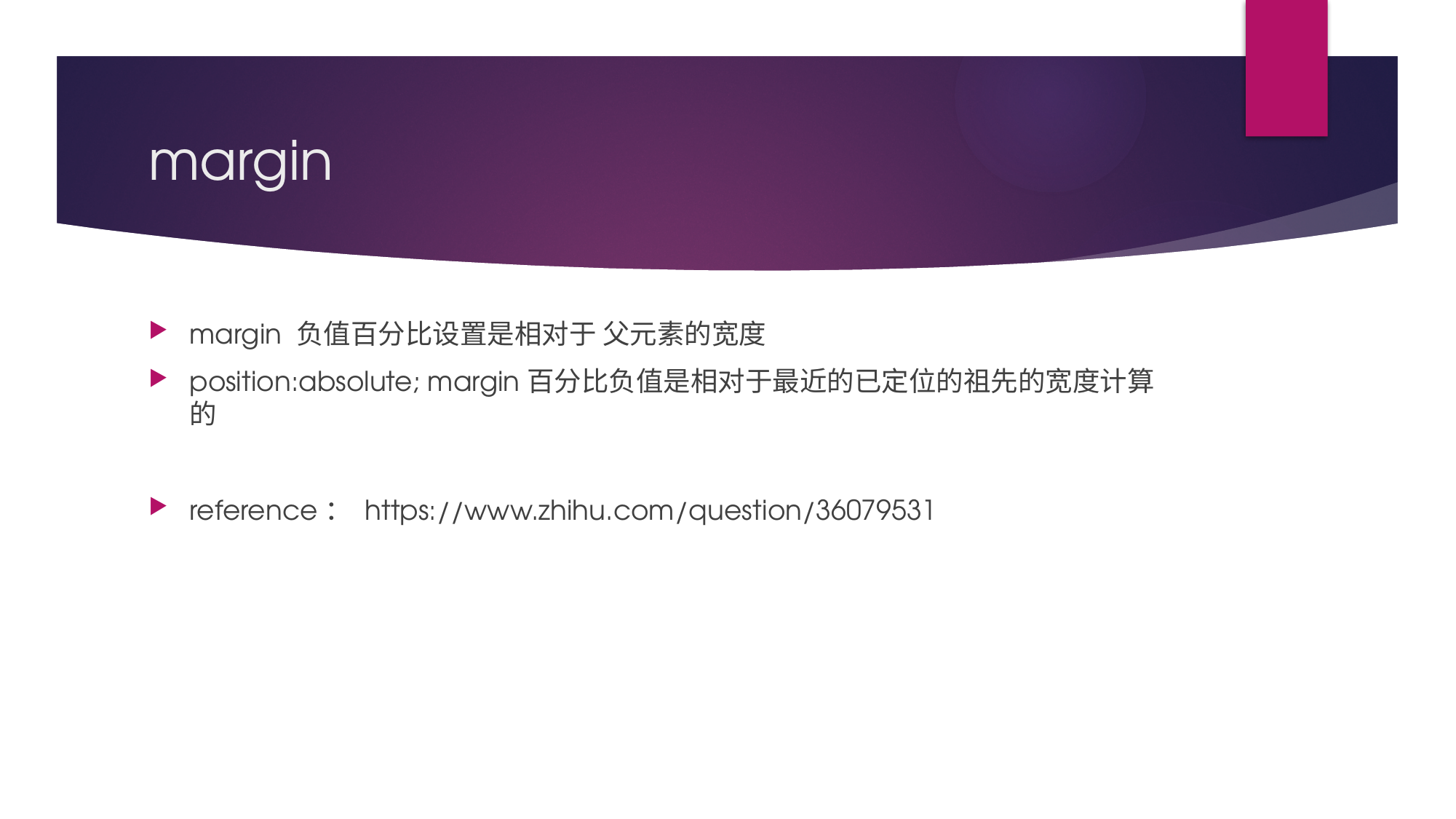

# margin
margin 负值百分比设置是相对于 父元素的宽度
position:absolute; margin百分比负值是相对于最近的已定位的祖先的宽度计算的

reference： https://www.zhihu.com/question/36079531